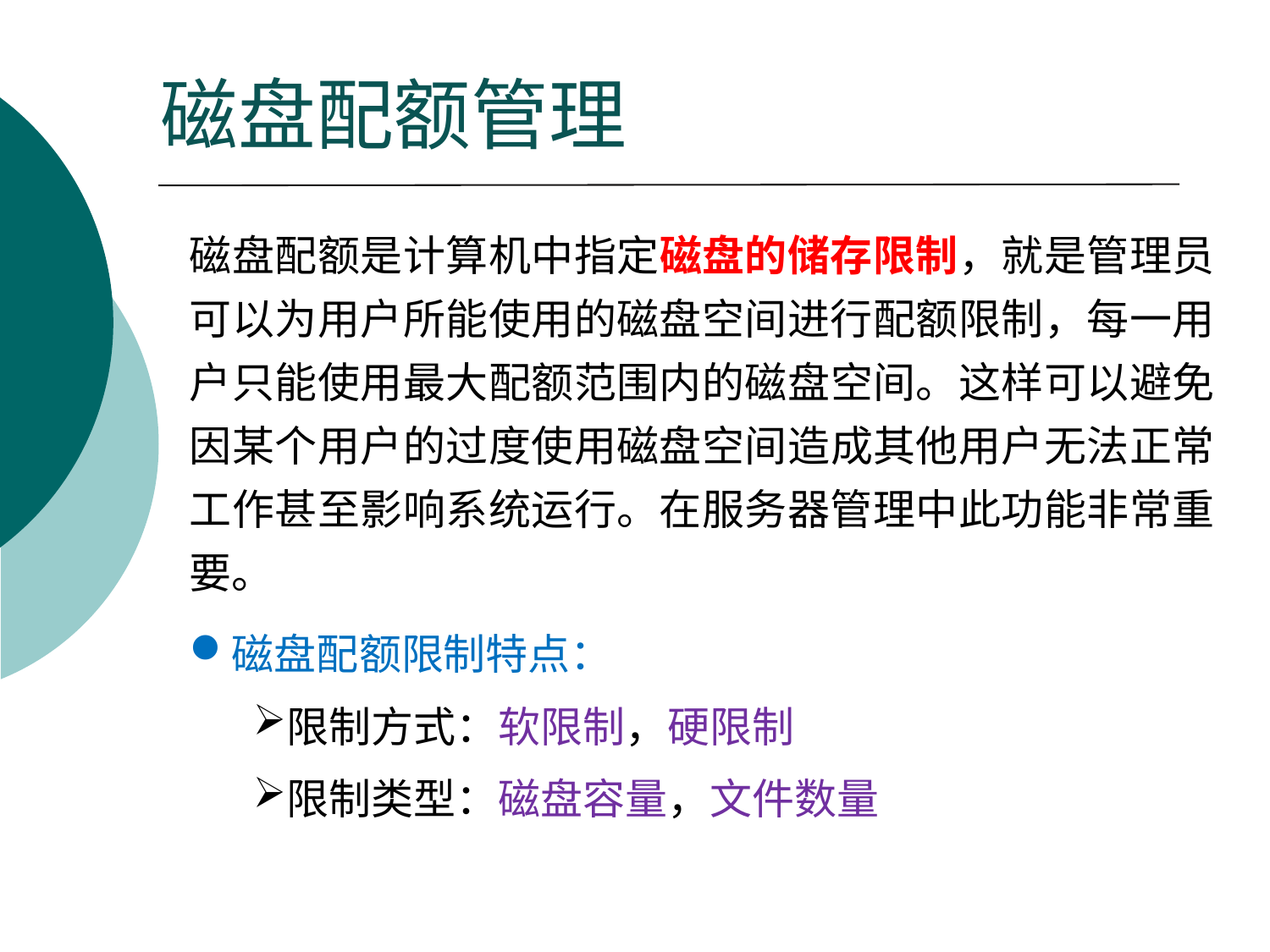

# 磁盘配额管理
磁盘配额是计算机中指定磁盘的储存限制，就是管理员可以为用户所能使用的磁盘空间进行配额限制，每一用户只能使用最大配额范围内的磁盘空间。这样可以避免因某个用户的过度使用磁盘空间造成其他用户无法正常工作甚至影响系统运行。在服务器管理中此功能非常重要。
磁盘配额限制特点：
限制方式：软限制，硬限制
限制类型：磁盘容量，文件数量